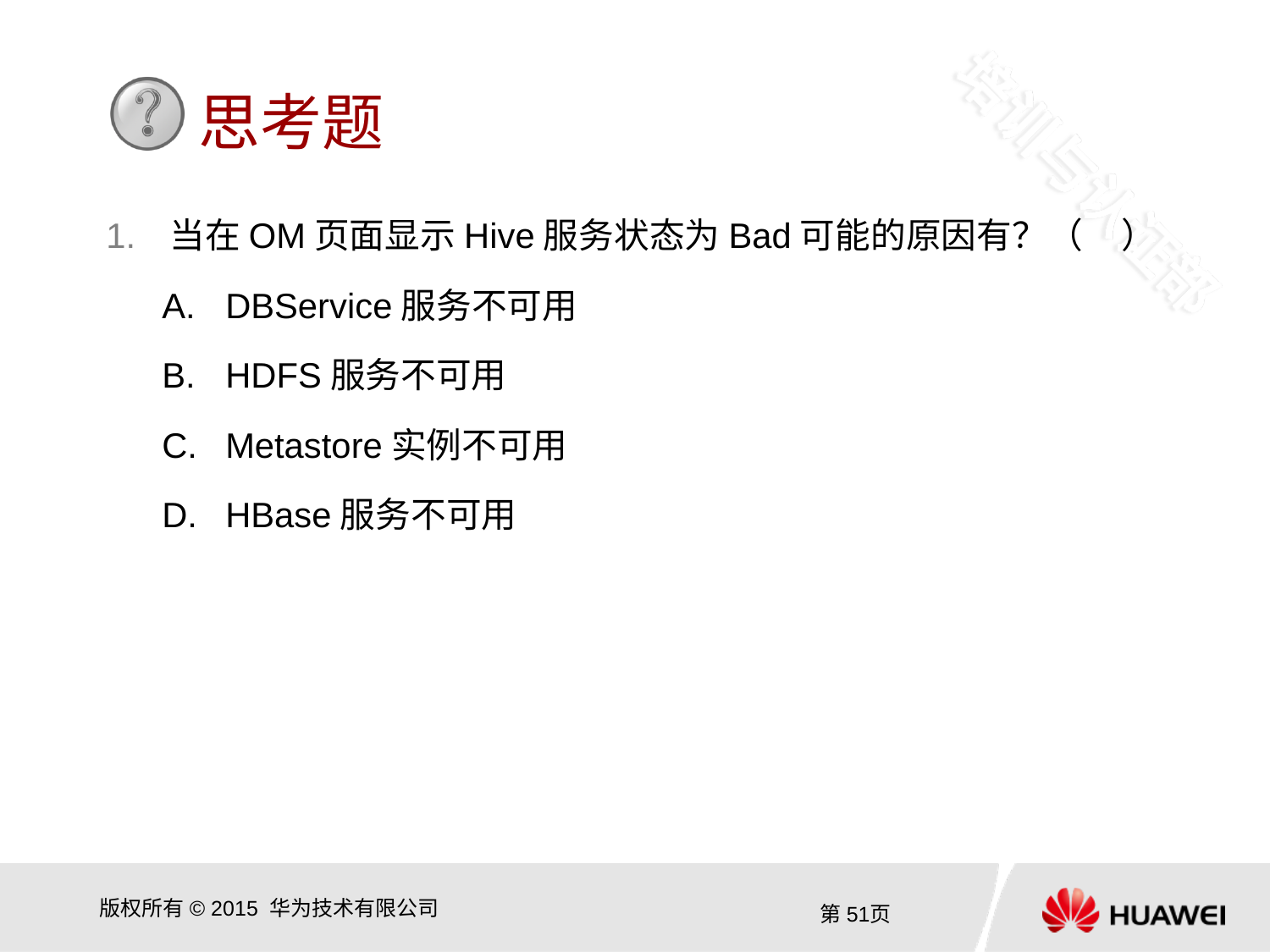

当在OM页面显示Hive服务状态为Bad可能的原因有？（     ）
DBService服务不可用
HDFS服务不可用
Metastore实例不可用
HBase服务不可用